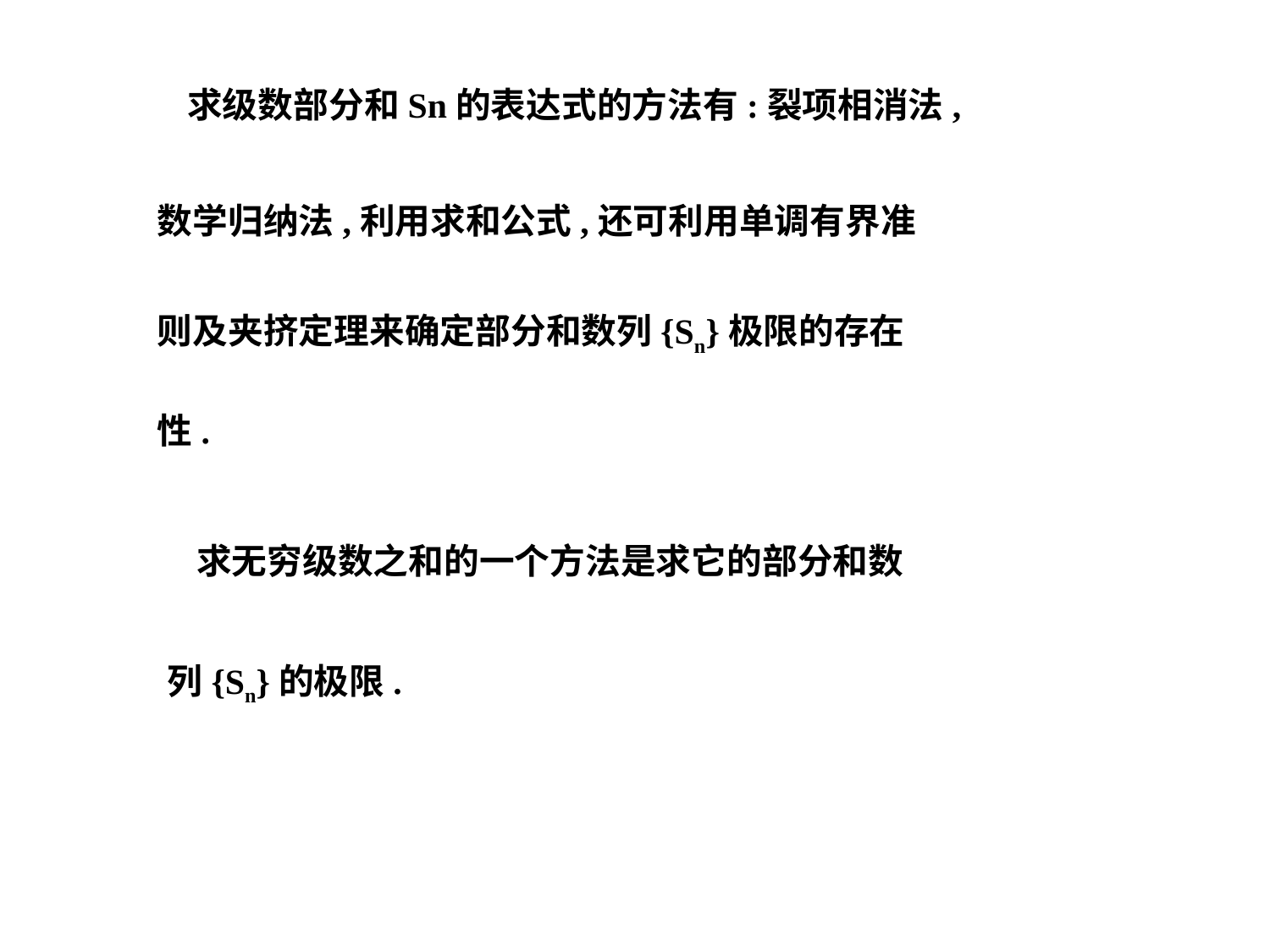

求级数部分和Sn的表达式的方法有:裂项相消法,
数学归纳法,利用求和公式,还可利用单调有界准
则及夹挤定理来确定部分和数列{Sn}极限的存在
性.
   求无穷级数之和的一个方法是求它的部分和数
列{Sn}的极限.